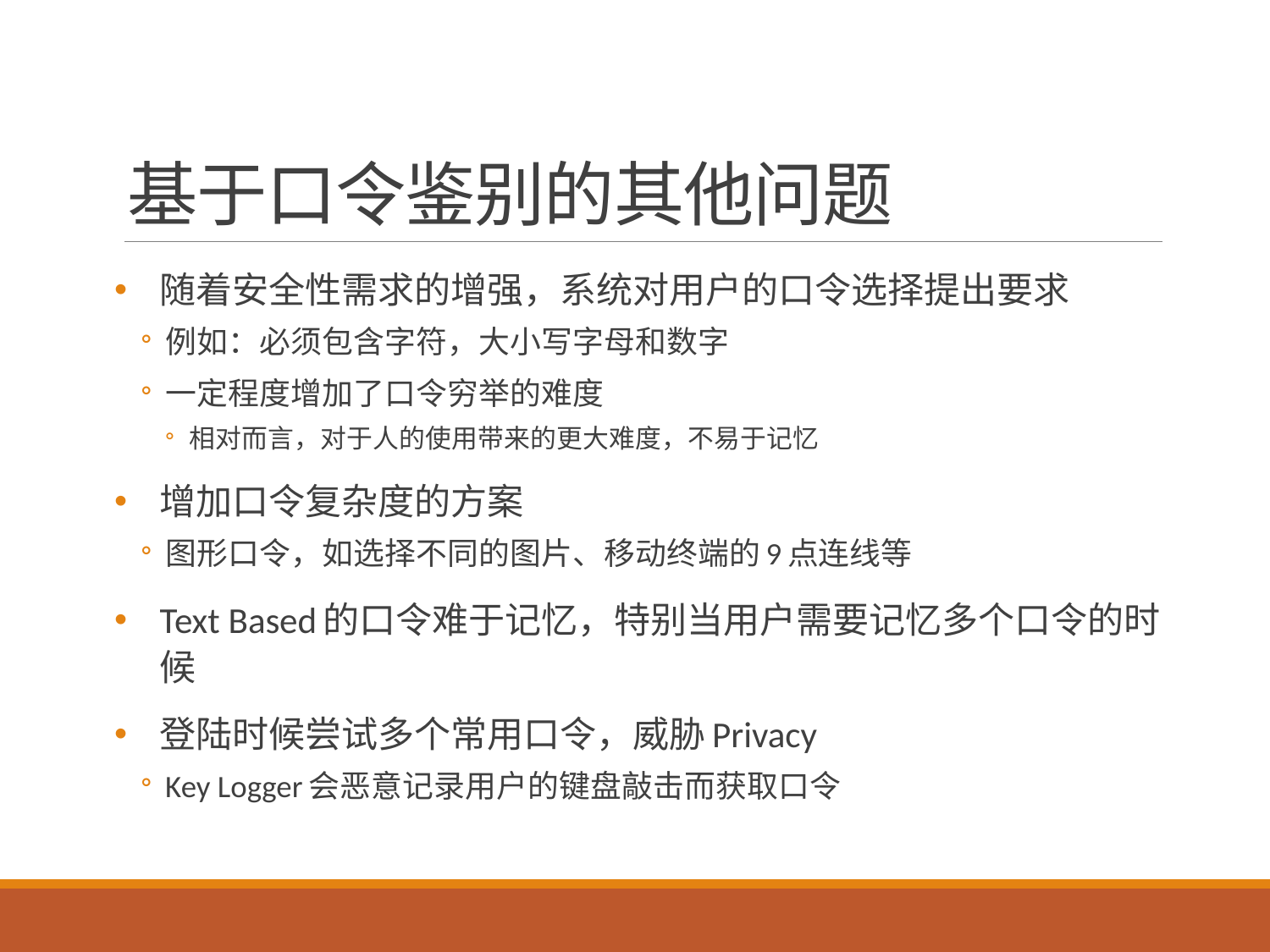

# 基于口令鉴别的其他问题
随着安全性需求的增强，系统对用户的口令选择提出要求
例如：必须包含字符，大小写字母和数字
一定程度增加了口令穷举的难度
相对而言，对于人的使用带来的更大难度，不易于记忆
增加口令复杂度的方案
图形口令，如选择不同的图片、移动终端的9点连线等
Text Based的口令难于记忆，特别当用户需要记忆多个口令的时候
登陆时候尝试多个常用口令，威胁Privacy
Key Logger会恶意记录用户的键盘敲击而获取口令
63